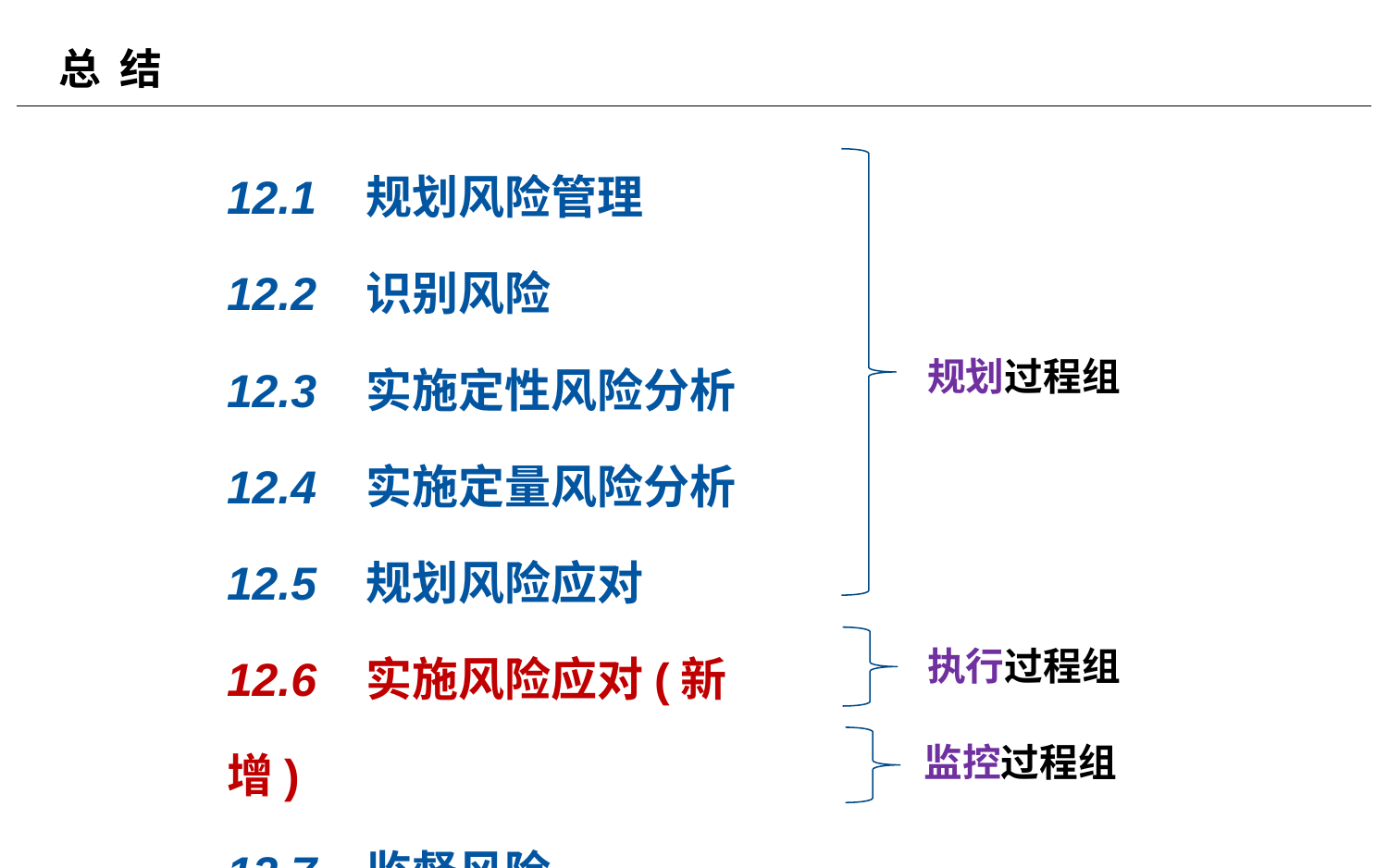

# 总  结
12.1	规划风险管理
12.2	识别风险
12.3	实施定性风险分析
12.4	实施定量风险分析
12.5	规划风险应对
12.6	实施风险应对(新增)
12.7	监督风险

规划过程组

执行过程组

监控过程组